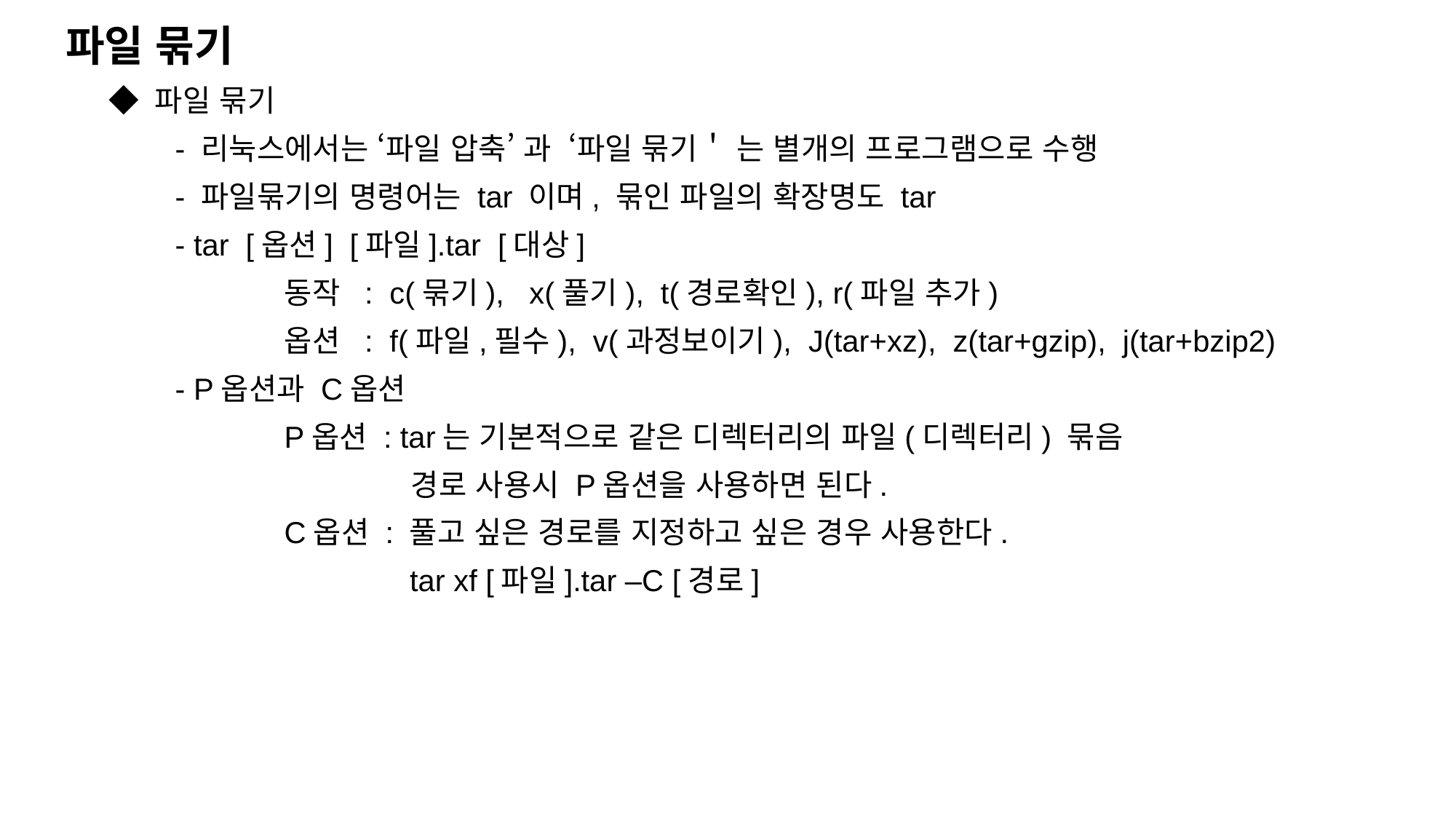

파일 묶기
     ◆ 파일 묶기
	- 리눅스에서는 ‘파일 압축’ 과  ‘파일 묶기＇ 는 별개의 프로그램으로 수행
	- 파일묶기의 명령어는 tar 이며, 묶인 파일의 확장명도 tar
	- tar  [옵션]  [파일].tar  [대상]
		동작  :  c(묶기),   x(풀기),  t(경로확인), r(파일 추가)
		옵션  :  f(파일,필수),  v(과정보이기),  J(tar+xz),  z(tar+gzip),  j(tar+bzip2)
	- P옵션과 C옵션
		P옵션 : tar는 기본적으로 같은 디렉터리의 파일(디렉터리) 묶음
		              경로 사용시 P옵션을 사용하면 된다.
		C옵션 : 풀고 싶은 경로를 지정하고 싶은 경우 사용한다.
		               tar xf [파일].tar –C [경로]